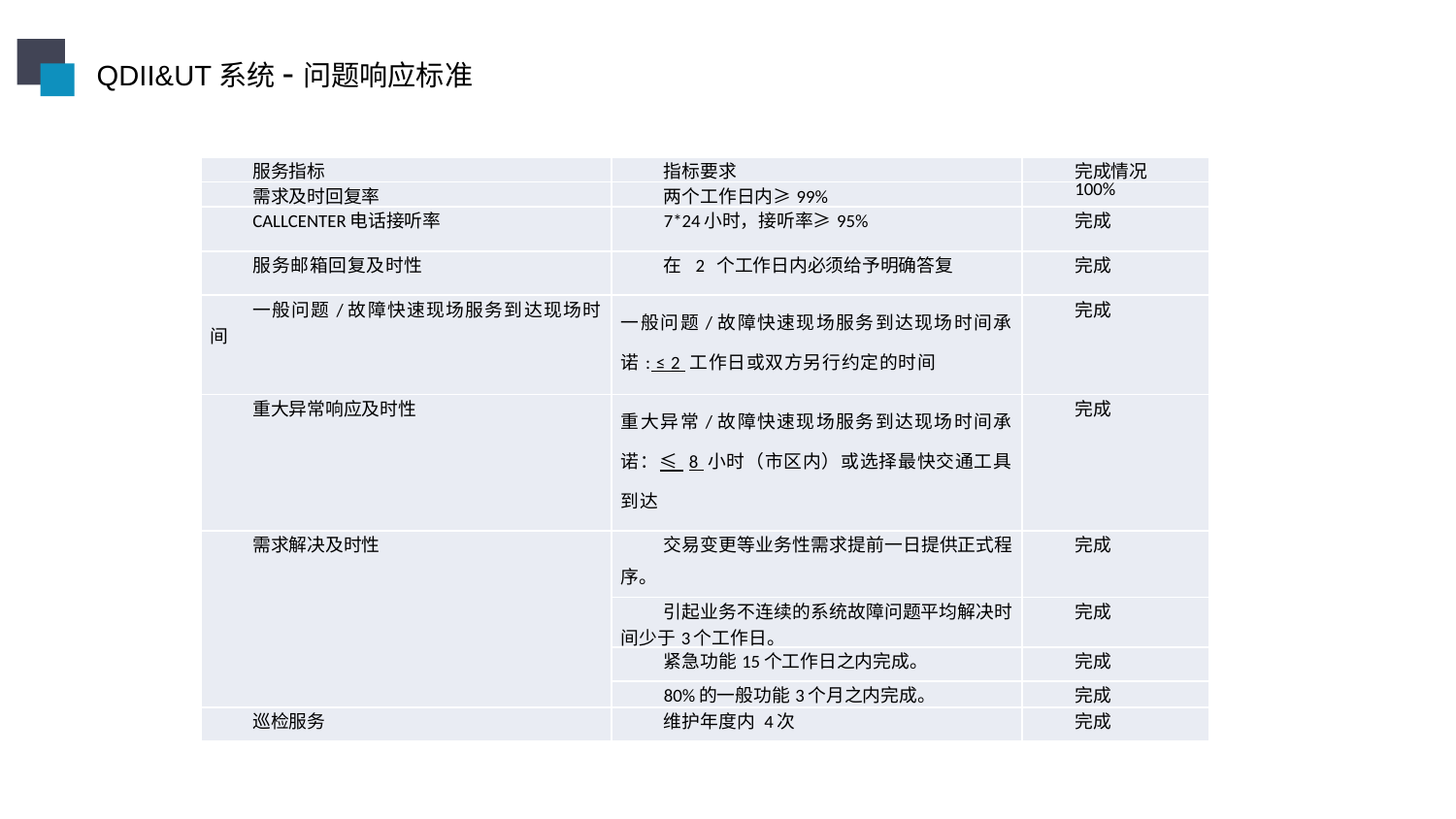

QDII&UT系统-问题响应标准
| 服务指标 | 指标要求 | 完成情况 |
| --- | --- | --- |
| 需求及时回复率 | 两个工作日内≥99% | 100% |
| CALLCENTER电话接听率 | 7\*24小时，接听率≥95% | 完成 |
| 服务邮箱回复及时性 | 在 2 个工作日内必须给予明确答复 | 完成 |
| 一般问题/故障快速现场服务到达现场时间 | 一般问题/故障快速现场服务到达现场时间承诺: ≤ 2 工作日或双方另行约定的时间 | 完成 |
| 重大异常响应及时性 | 重大异常/故障快速现场服务到达现场时间承诺：≤ 8 小时（市区内）或选择最快交通工具到达 | 完成 |
| 需求解决及时性 | 交易变更等业务性需求提前一日提供正式程序。 | 完成 |
|  | 引起业务不连续的系统故障问题平均解决时间少于3个工作日。 | 完成 |
|  | 紧急功能15个工作日之内完成。 | 完成 |
|  | 80%的一般功能3个月之内完成。 | 完成 |
| 巡检服务 | 维护年度内 4次 | 完成 |